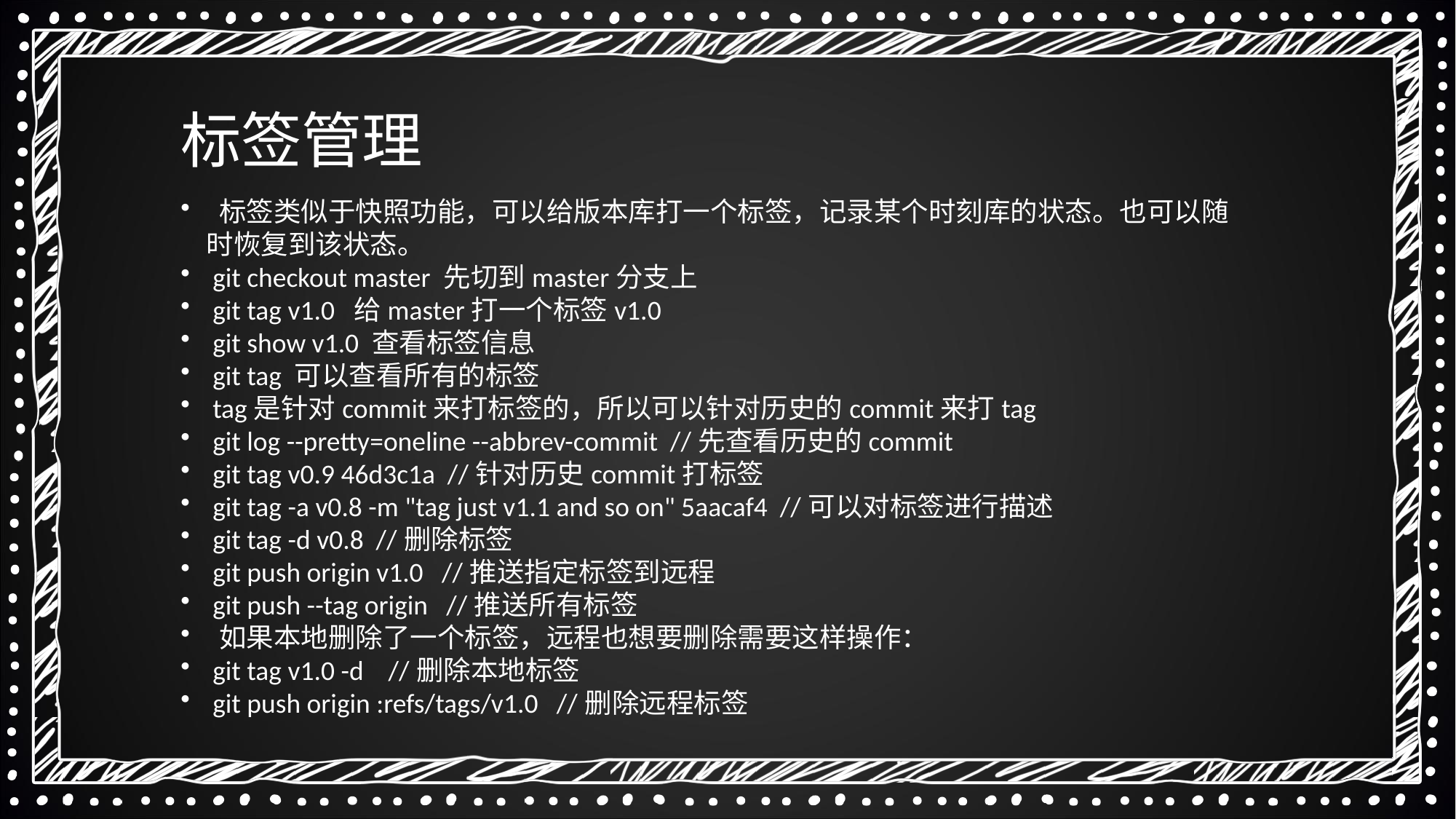

标签管理
 标签类似于快照功能，可以给版本库打一个标签，记录某个时刻库的状态。也可以随时恢复到该状态。
 git checkout master 先切到master分支上
 git tag v1.0  给master打一个标签v1.0
 git show v1.0 查看标签信息
 git tag 可以查看所有的标签
 tag是针对commit来打标签的，所以可以针对历史的commit来打tag
 git log --pretty=oneline --abbrev-commit  //先查看历史的commit
 git tag v0.9 46d3c1a  //针对历史commit打标签
 git tag -a v0.8 -m "tag just v1.1 and so on" 5aacaf4  //可以对标签进行描述
 git tag -d v0.8  //删除标签
 git push origin v1.0   //推送指定标签到远程
 git push --tag origin   //推送所有标签
 如果本地删除了一个标签，远程也想要删除需要这样操作：
 git tag v1.0 -d    //删除本地标签
 git push origin :refs/tags/v1.0   //删除远程标签